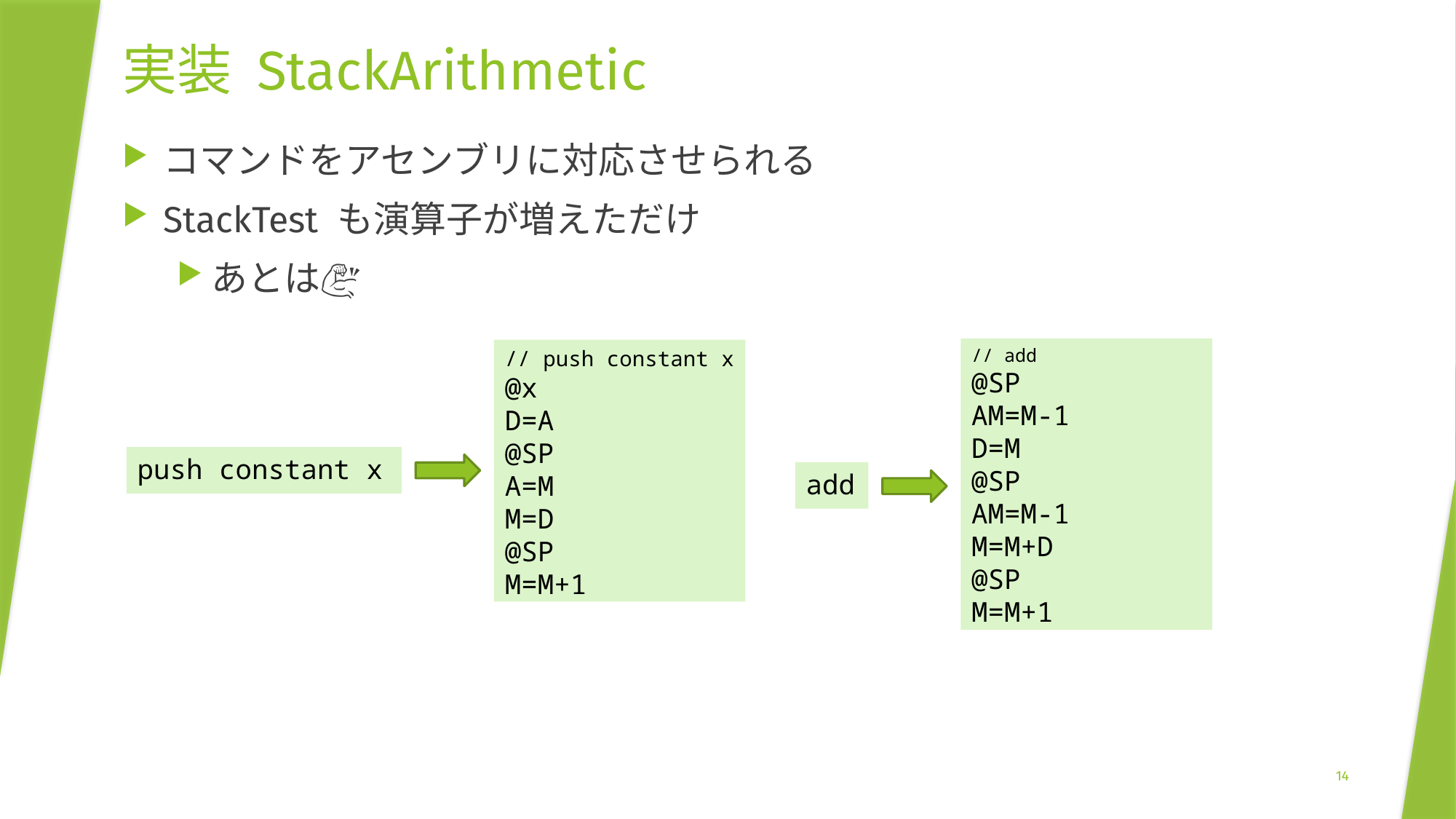

# 実装 StackArithmetic
コマンドをアセンブリに対応させられる
StackTest も演算子が増えただけ
あとは💪
// add
@SP
AM=M-1
D=M
@SP
AM=M-1
M=M+D
@SP
M=M+1
// push constant x
@x
D=A
@SP
A=M
M=D
@SP
M=M+1
push constant x

add

14